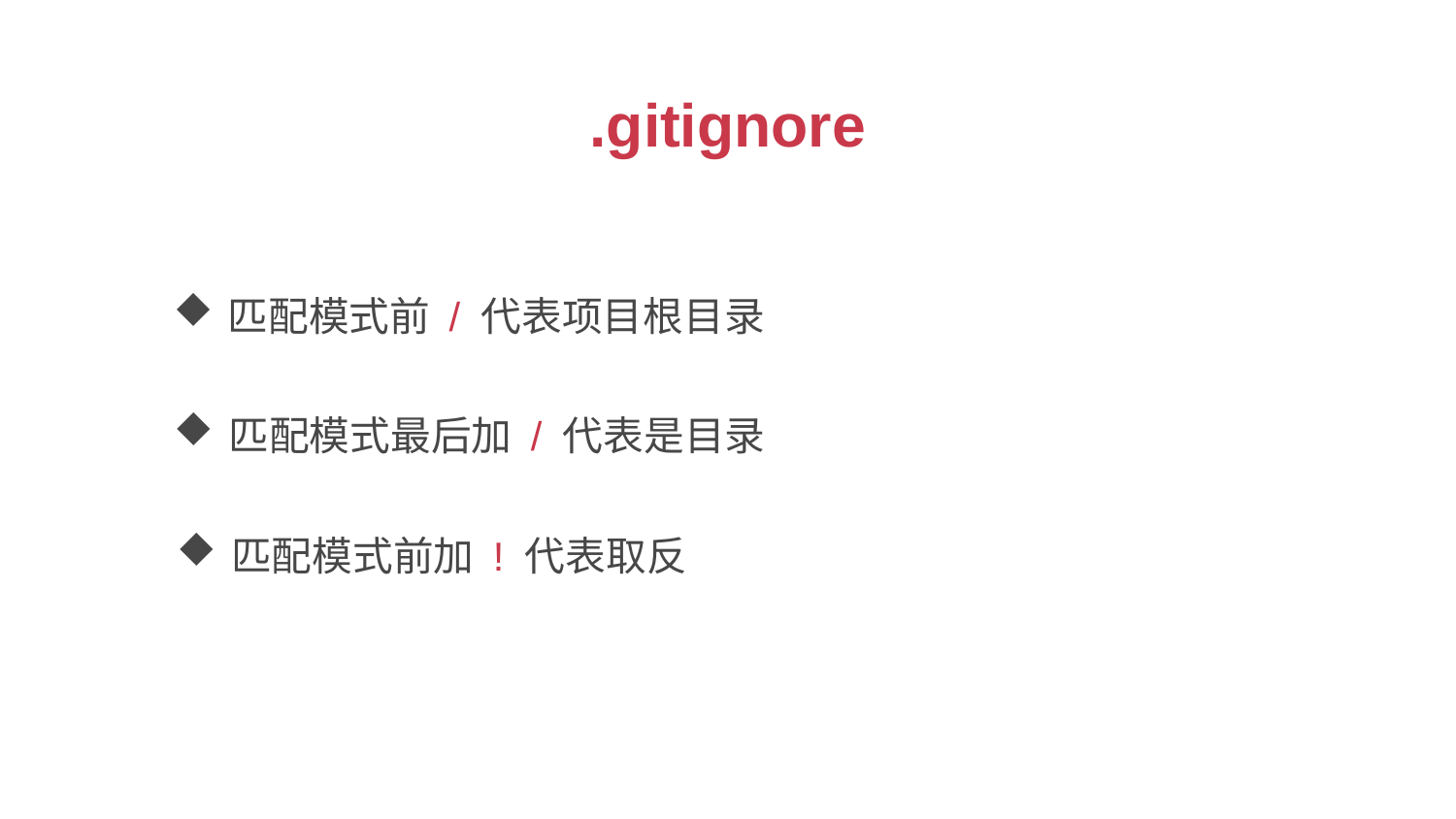

.gitignore
匹配模式前 / 代表项目根目录
匹配模式最后加 / 代表是目录
匹配模式前加 ! 代表取反